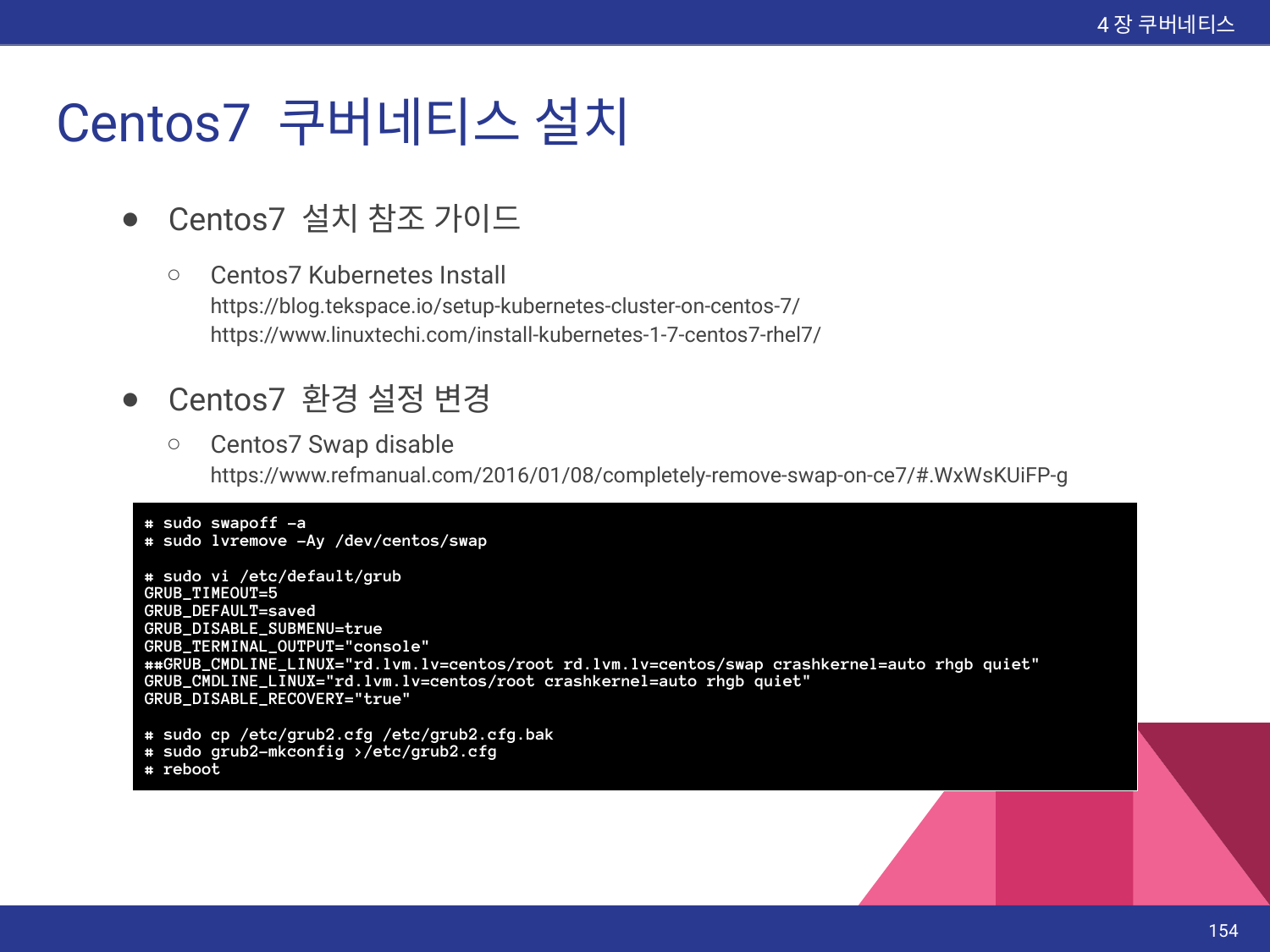

4장 쿠버네티스

# Centos7 쿠버네티스 설치
Centos7 설치 참조 가이드

Centos7 Kubernetes Install
https://blog.tekspace.io/setup-kubernetes-cluster-on-centos-7/
https://www.linuxtechi.com/install-kubernetes-1-7-centos7-rhel7/
Centos7 환경 설정 변경

Centos7 Swap disable
https://www.refmanual.com/2016/01/08/completely-remove-swap-on-ce7/#.WxWsKUiFP-g
| # sudo swapoff -a # sudo lvremove -Ay /dev/centos/swap # sudo vi /etc/default/grub GRUB\_TIMEOUT=5 GRUB\_DEFAULT=saved GRUB\_DISABLE\_SUBMENU=true GRUB\_TERMINAL\_OUTPUT="console" ##GRUB\_CMDLINE\_LINUX="rd.lvm.lv=centos/root rd.lvm.lv=centos/swap crashkernel=auto rhgb quiet" GRUB\_CMDLINE\_LINUX="rd.lvm.lv=centos/root crashkernel=auto rhgb quiet" GRUB\_DISABLE\_RECOVERY="true" # sudo cp /etc/grub2.cfg /etc/grub2.cfg.bak # sudo grub2-mkconfig >/etc/grub2.cfg # reboot |
| --- |
154